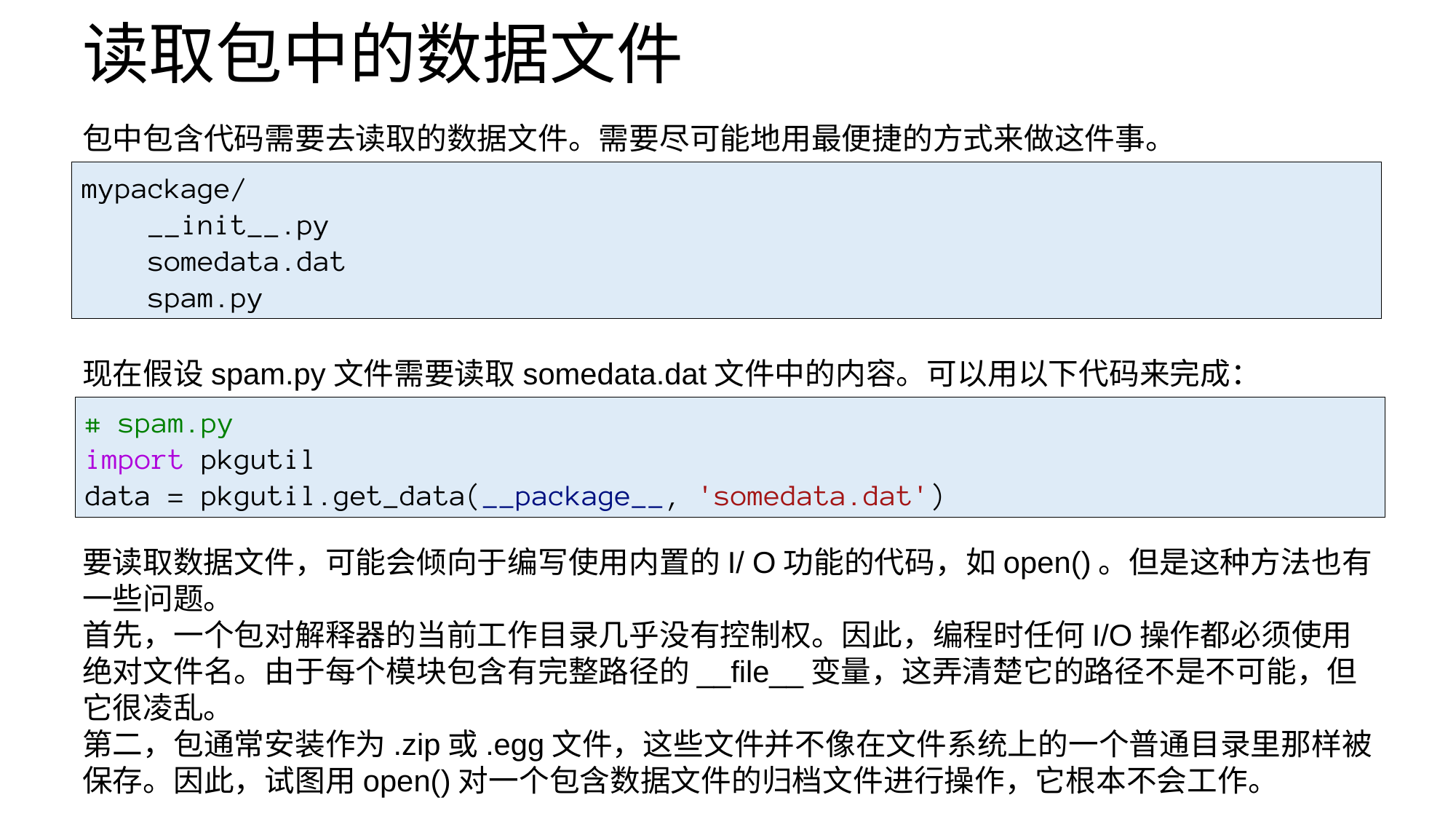

# 读取包中的数据文件
包中包含代码需要去读取的数据文件。需要尽可能地用最便捷的方式来做这件事。
mypackage/
    __init__.py
    somedata.dat
    spam.py
现在假设spam.py文件需要读取somedata.dat文件中的内容。可以用以下代码来完成：
# spam.py
import pkgutil
data = pkgutil.get_data(__package__, 'somedata.dat')
要读取数据文件，可能会倾向于编写使用内置的I/ O功能的代码，如open()。但是这种方法也有一些问题。
首先，一个包对解释器的当前工作目录几乎没有控制权。因此，编程时任何I/O操作都必须使用绝对文件名。由于每个模块包含有完整路径的__file__变量，这弄清楚它的路径不是不可能，但它很凌乱。
第二，包通常安装作为.zip或.egg文件，这些文件并不像在文件系统上的一个普通目录里那样被保存。因此，试图用open()对一个包含数据文件的归档文件进行操作，它根本不会工作。